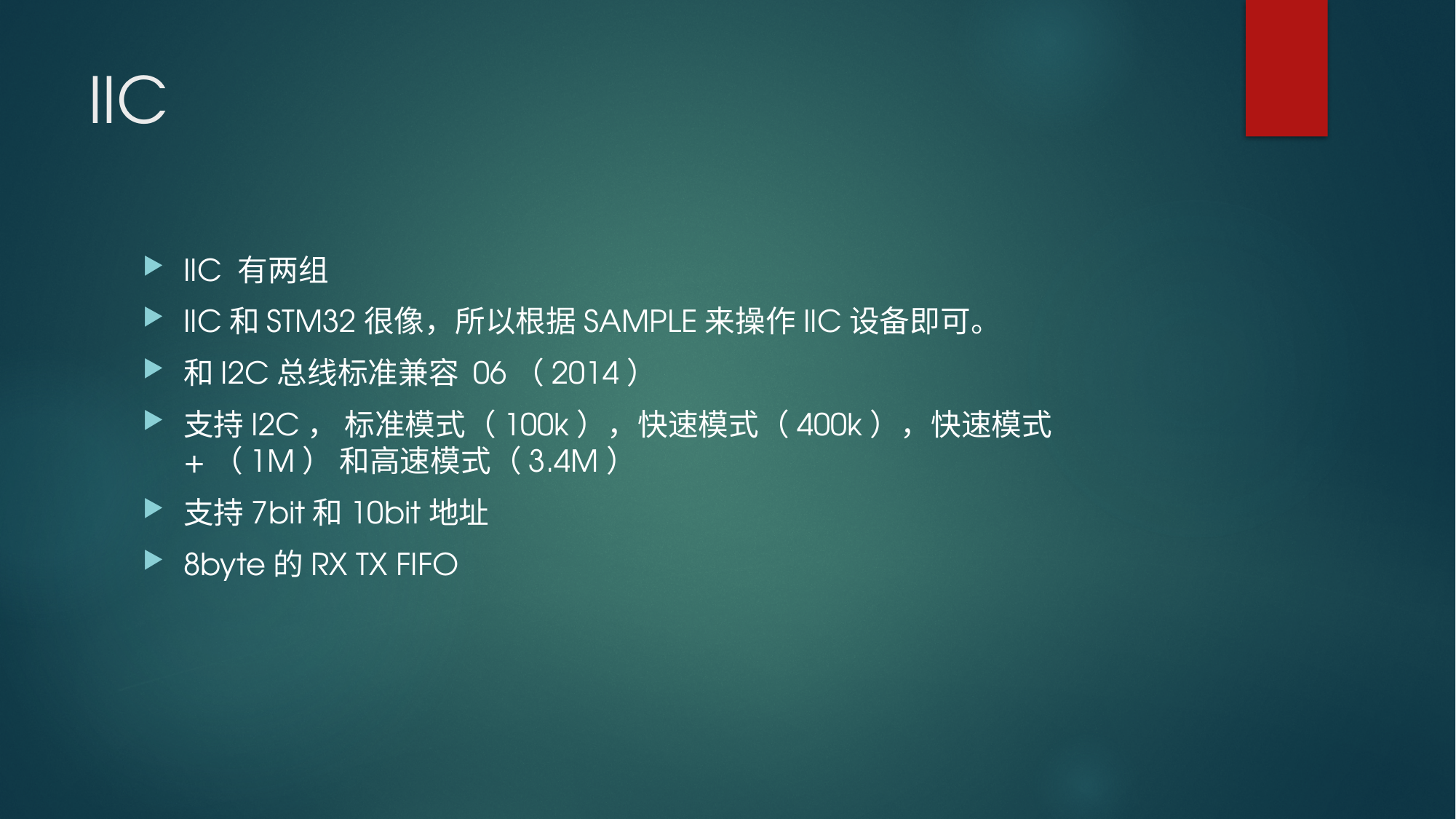

# IIC
IIC 有两组
IIC和STM32很像，所以根据SAMPLE来操作IIC设备即可。
和I2C总线标准兼容 06（2014）
支持I2C， 标准模式（100k），快速模式（400k），快速模式+（1M） 和高速模式（3.4M）
支持7bit和10bit地址
8byte的RX TX FIFO